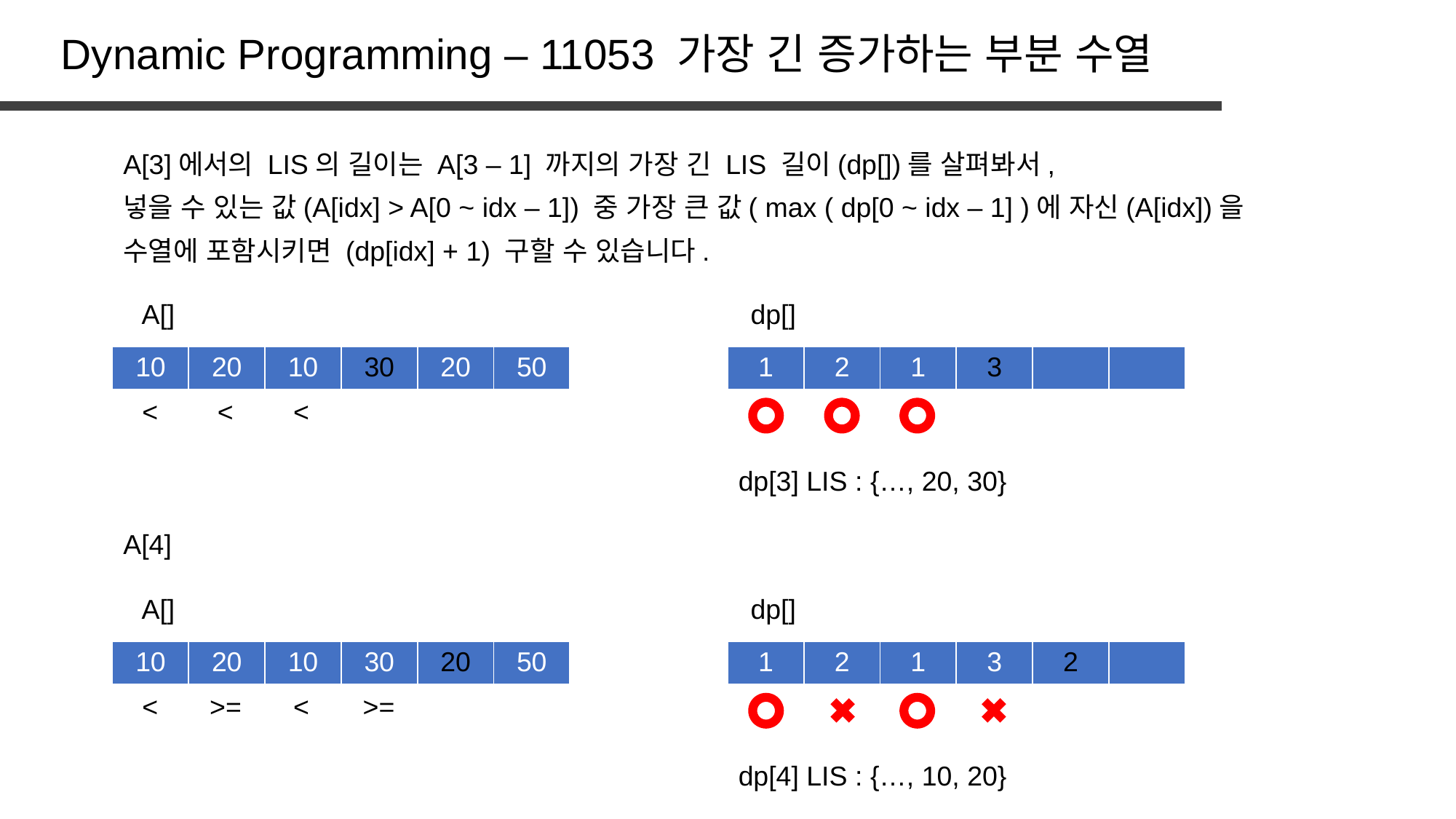

Dynamic Programming – 11053 가장 긴 증가하는 부분 수열
A[3]에서의 LIS의 길이는 A[3 – 1] 까지의 가장 긴 LIS 길이(dp[])를 살펴봐서,
넣을 수 있는 값(A[idx] > A[0 ~ idx – 1]) 중 가장 큰 값( max ( dp[0 ~ idx – 1] )에 자신(A[idx])을
수열에 포함시키면 (dp[idx] + 1) 구할 수 있습니다.
A[]
dp[]
| 10 | 20 | 10 | 30 | 20 | 50 |
| --- | --- | --- | --- | --- | --- |
| 1 | 2 | 1 | 3 |  |  |
| --- | --- | --- | --- | --- | --- |
<
<
<

dp[3] LIS : {…, 20, 30}
A[4]
A[]
dp[]
| 10 | 20 | 10 | 30 | 20 | 50 |
| --- | --- | --- | --- | --- | --- |
| 1 | 2 | 1 | 3 | 2 |  |
| --- | --- | --- | --- | --- | --- |
<
>=
<
>=

dp[4] LIS : {…, 10, 20}